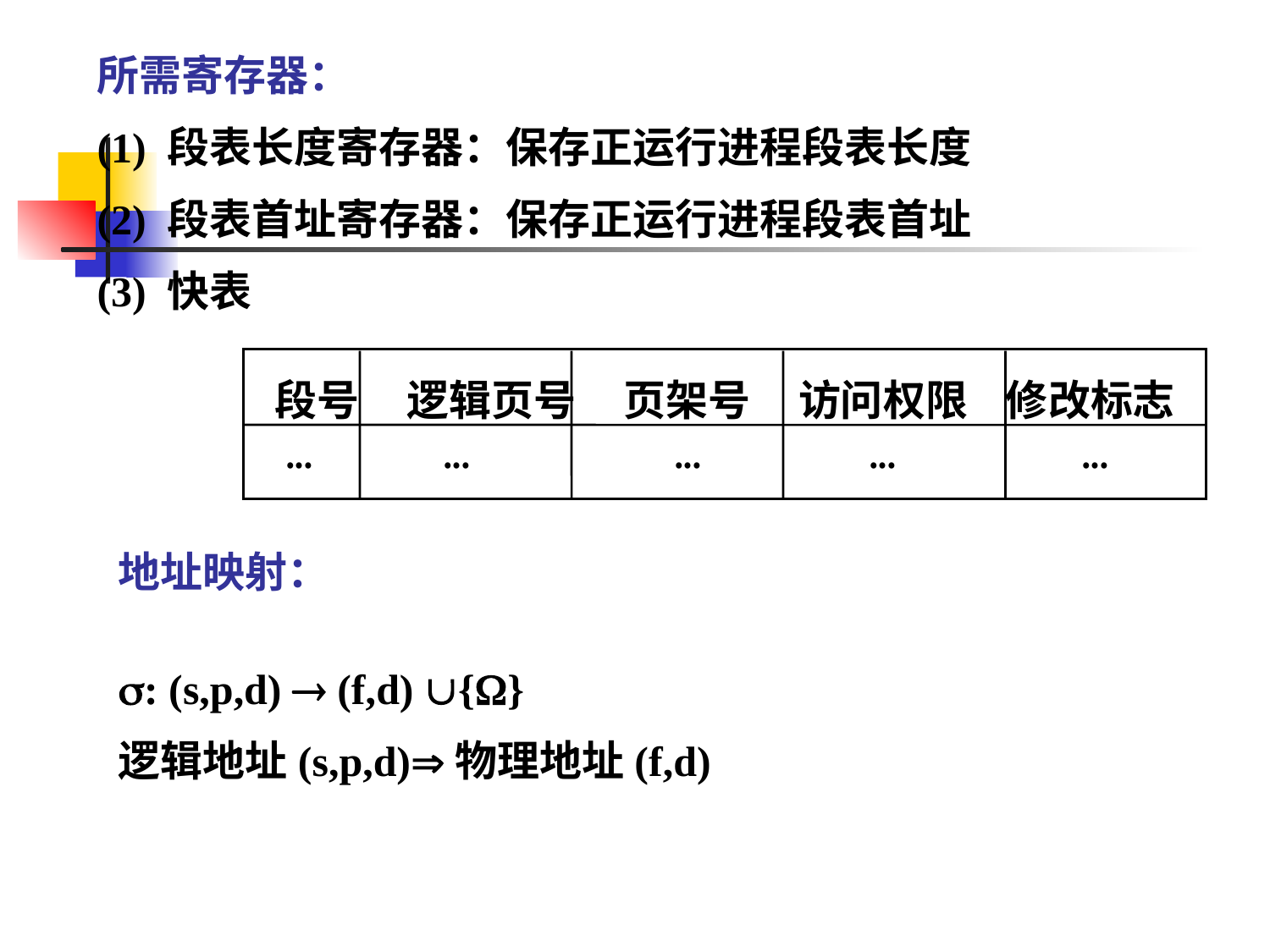

所需寄存器：
(1) 段表长度寄存器：保存正运行进程段表长度
(2) 段表首址寄存器：保存正运行进程段表首址
(3) 快表
段号     逻辑页号     页架号     访问权限    修改标志
…       …           …         …          …

地址映射：
σ: (s,p,d) → (f,d) ∪{Ω}
逻辑地址(s,p,d)⇒物理地址(f,d)